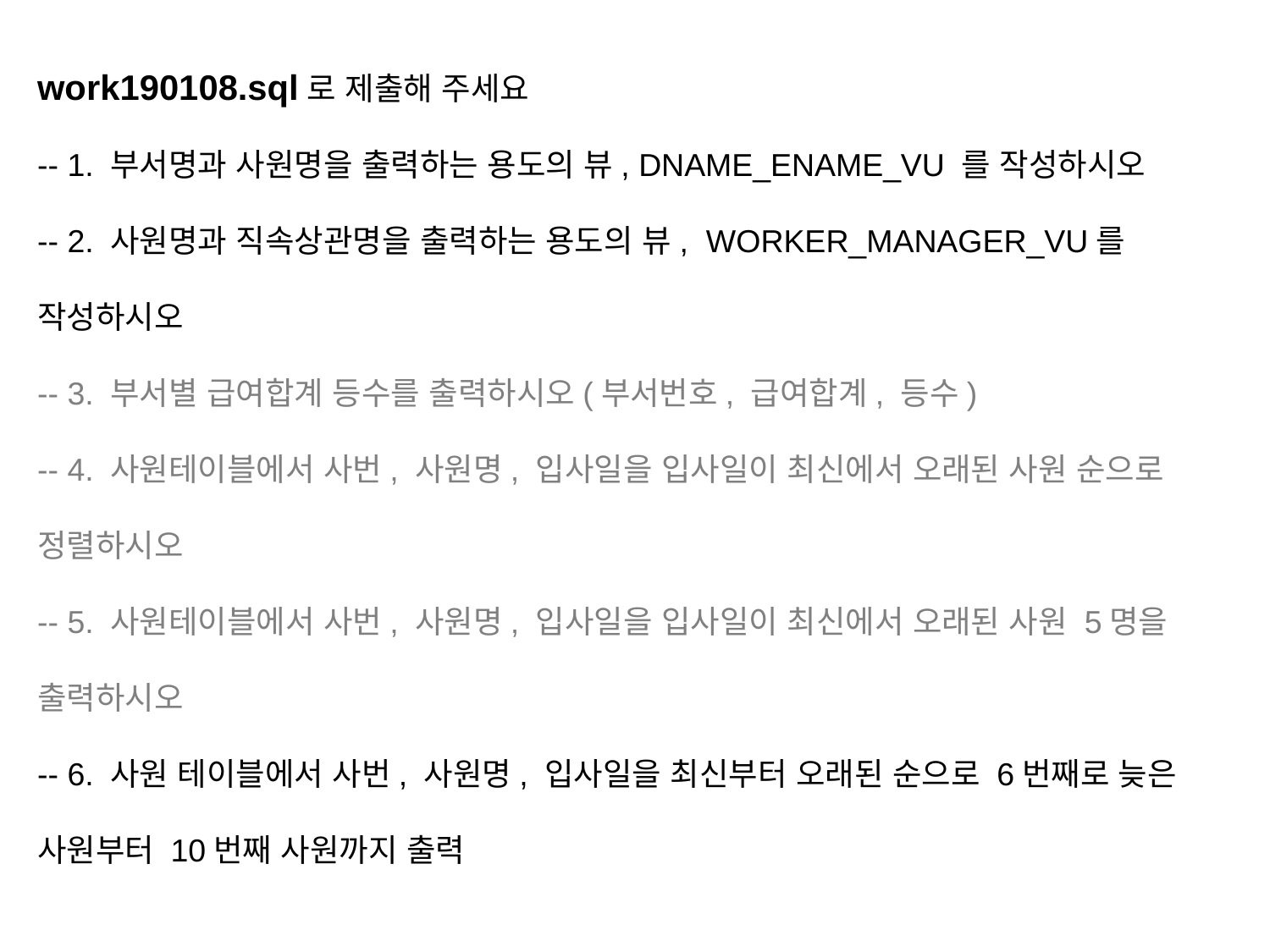

work190108.sql로 제출해 주세요
-- 1. 부서명과 사원명을 출력하는 용도의 뷰, DNAME_ENAME_VU 를 작성하시오
-- 2. 사원명과 직속상관명을 출력하는 용도의 뷰,  WORKER_MANAGER_VU를 작성하시오
-- 3. 부서별 급여합계 등수를 출력하시오(부서번호, 급여합계, 등수)
-- 4. 사원테이블에서 사번, 사원명, 입사일을 입사일이 최신에서 오래된 사원 순으로 정렬하시오
-- 5. 사원테이블에서 사번, 사원명, 입사일을 입사일이 최신에서 오래된 사원 5명을 출력하시오
-- 6. 사원 테이블에서 사번, 사원명, 입사일을 최신부터 오래된 순으로 6번째로 늦은 사원부터 10번째 사원까지 출력